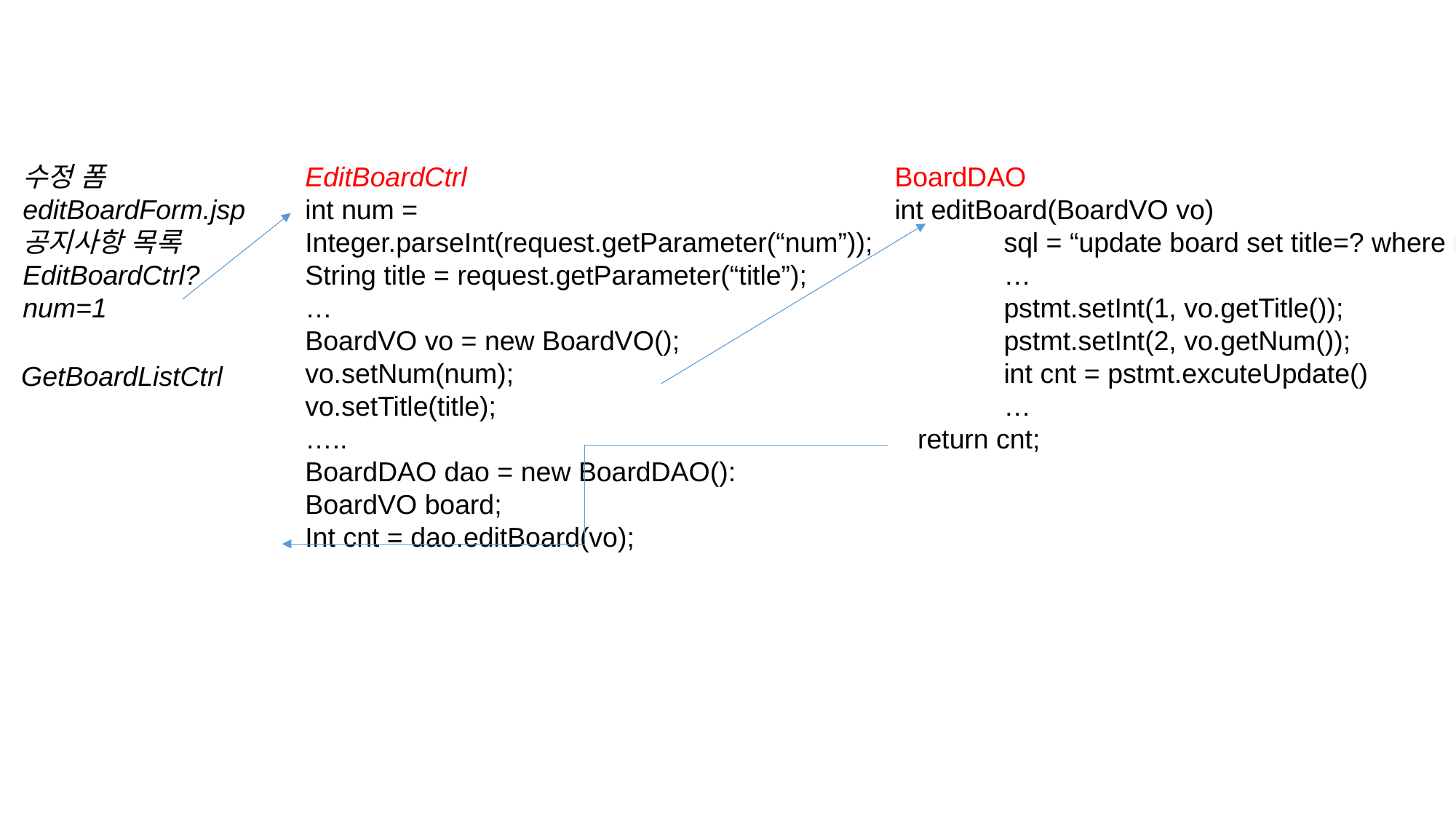

수정 폼
editBoardForm.jsp
공지사항 목록
EditBoardCtrl?
num=1
EditBoardCtrl
int num =
Integer.parseInt(request.getParameter(“num”));
String title = request.getParameter(“title”);
…
BoardVO vo = new BoardVO();
vo.setNum(num);
vo.setTitle(title);
…..
BoardDAO dao = new BoardDAO():
BoardVO board;
Int cnt = dao.editBoard(vo);
BoardDAO
int editBoard(BoardVO vo)
	sql = “update board set title=? where num=?”
	…
	pstmt.setInt(1, vo.getTitle());
	pstmt.setInt(2, vo.getNum());
	int cnt = pstmt.excuteUpdate()
	…
   return cnt;
GetBoardListCtrl